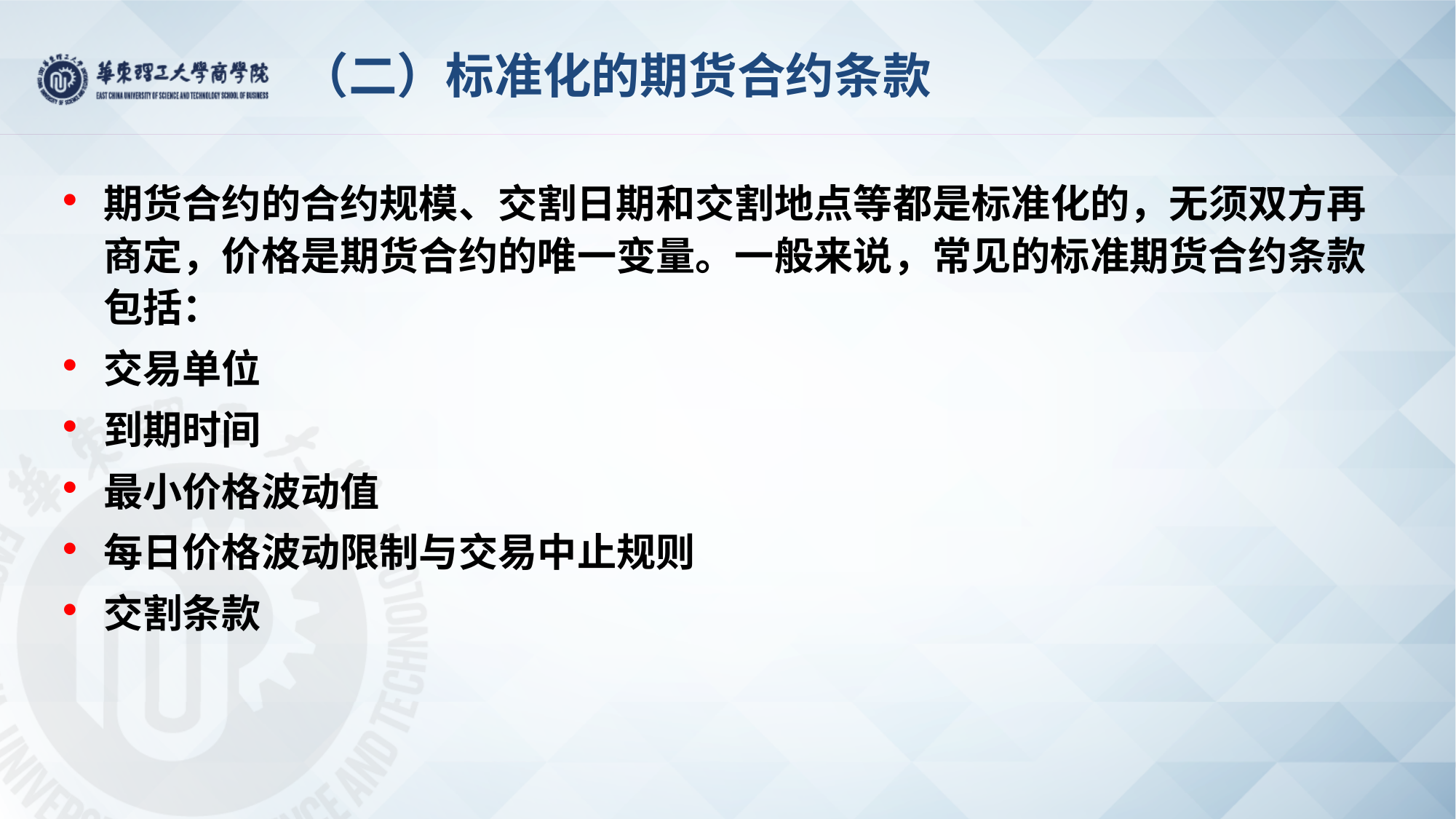

# （二）标准化的期货合约条款
期货合约的合约规模、交割日期和交割地点等都是标准化的，无须双方再商定，价格是期货合约的唯一变量。一般来说，常见的标准期货合约条款包括：
交易单位
到期时间
最小价格波动值
每日价格波动限制与交易中止规则
交割条款